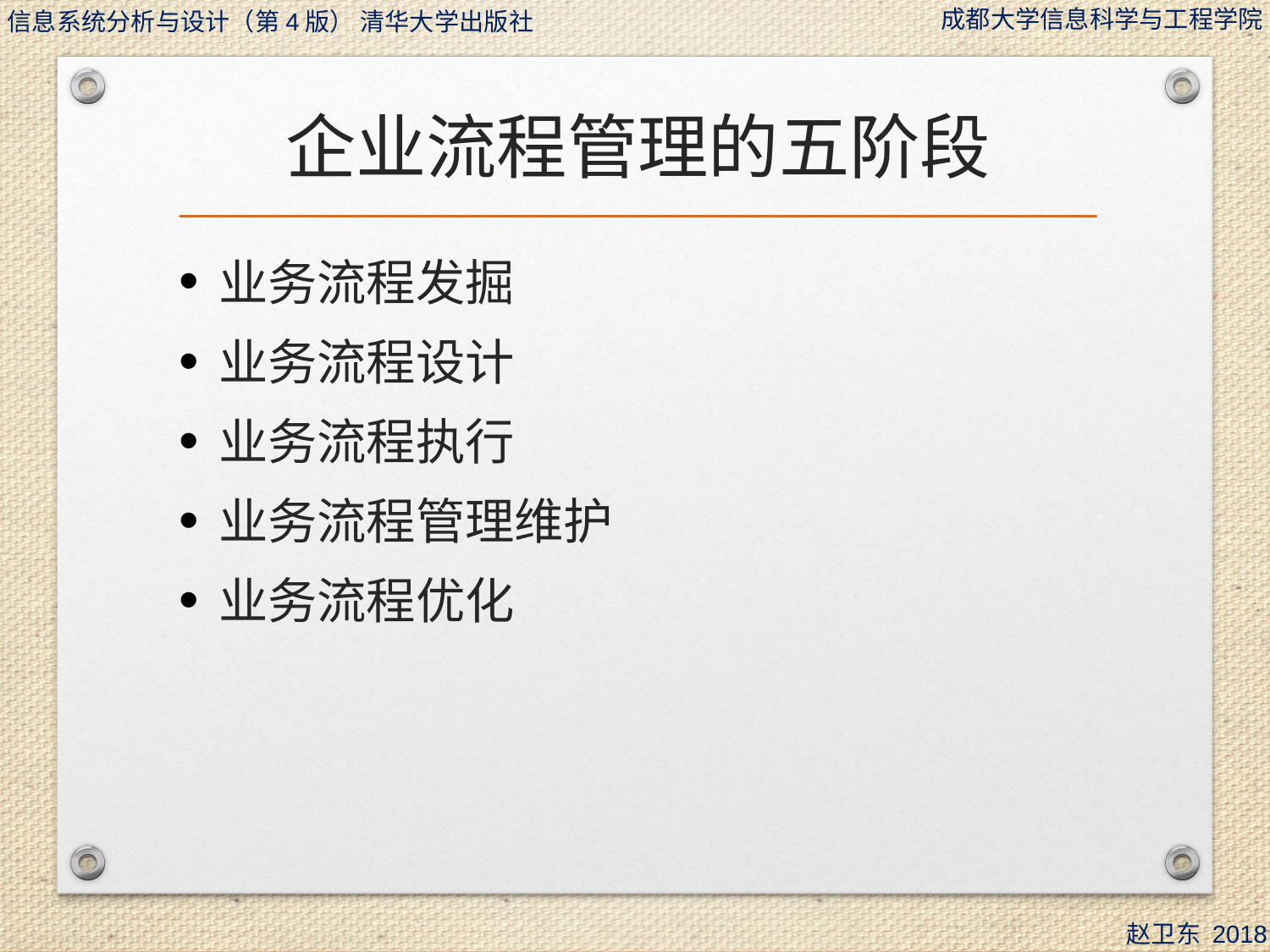

# 企业流程管理的五阶段
业务流程发掘
业务流程设计
业务流程执行
业务流程管理维护
业务流程优化